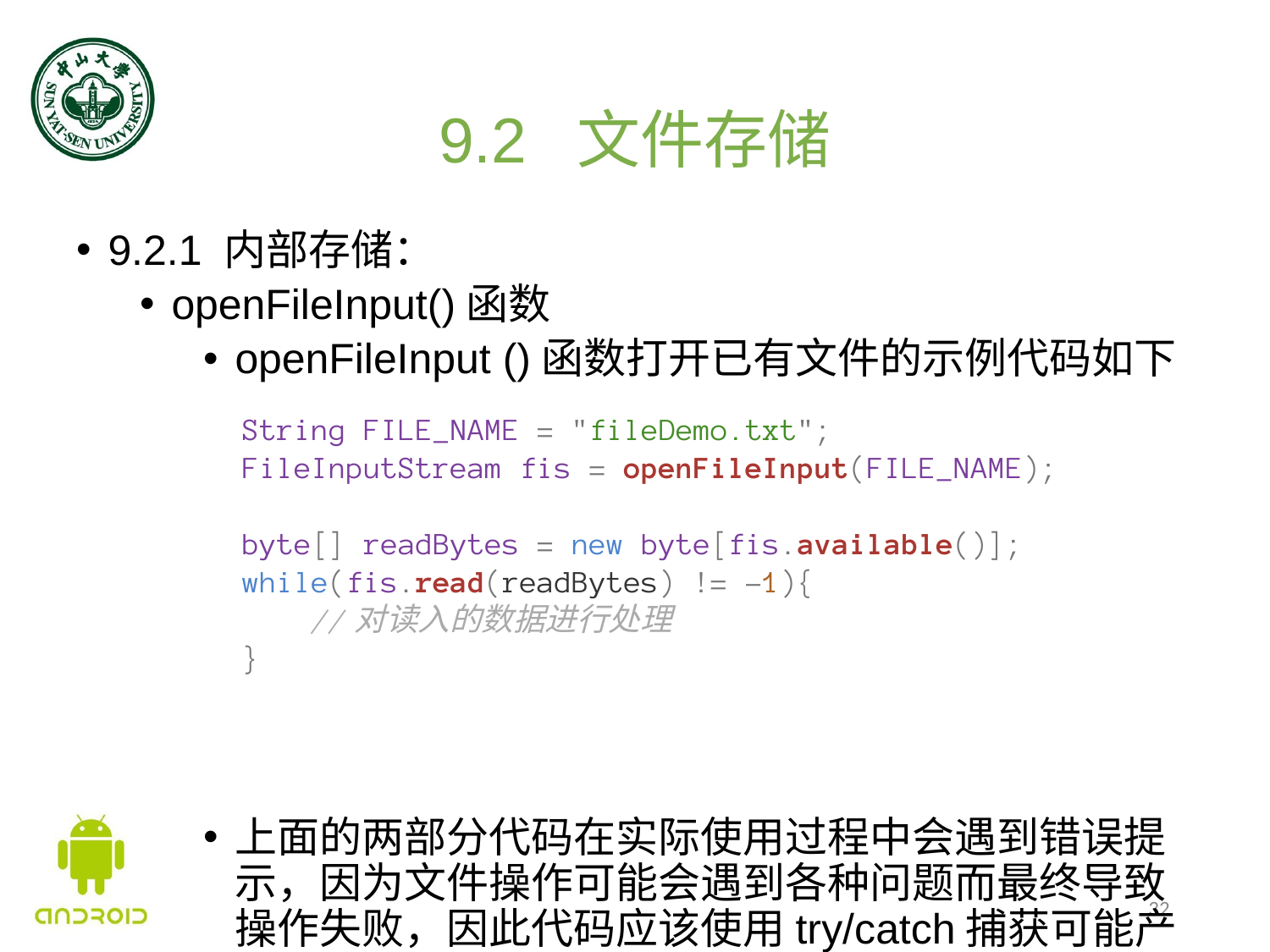

# 9.2  文件存储
9.2.1 内部存储：
openFileInput()函数
openFileInput ()函数打开已有文件的示例代码如下

上面的两部分代码在实际使用过程中会遇到错误提示，因为文件操作可能会遇到各种问题而最终导致操作失败，因此代码应该使用try/catch捕获可能产生的异常
String FILE_NAME = "fileDemo.txt";
FileInputStream fis = openFileInput(FILE_NAME);
byte[] readBytes = new byte[fis.available()];
while(fis.read(readBytes) != -1){
    //对读入的数据进行处理
}
32